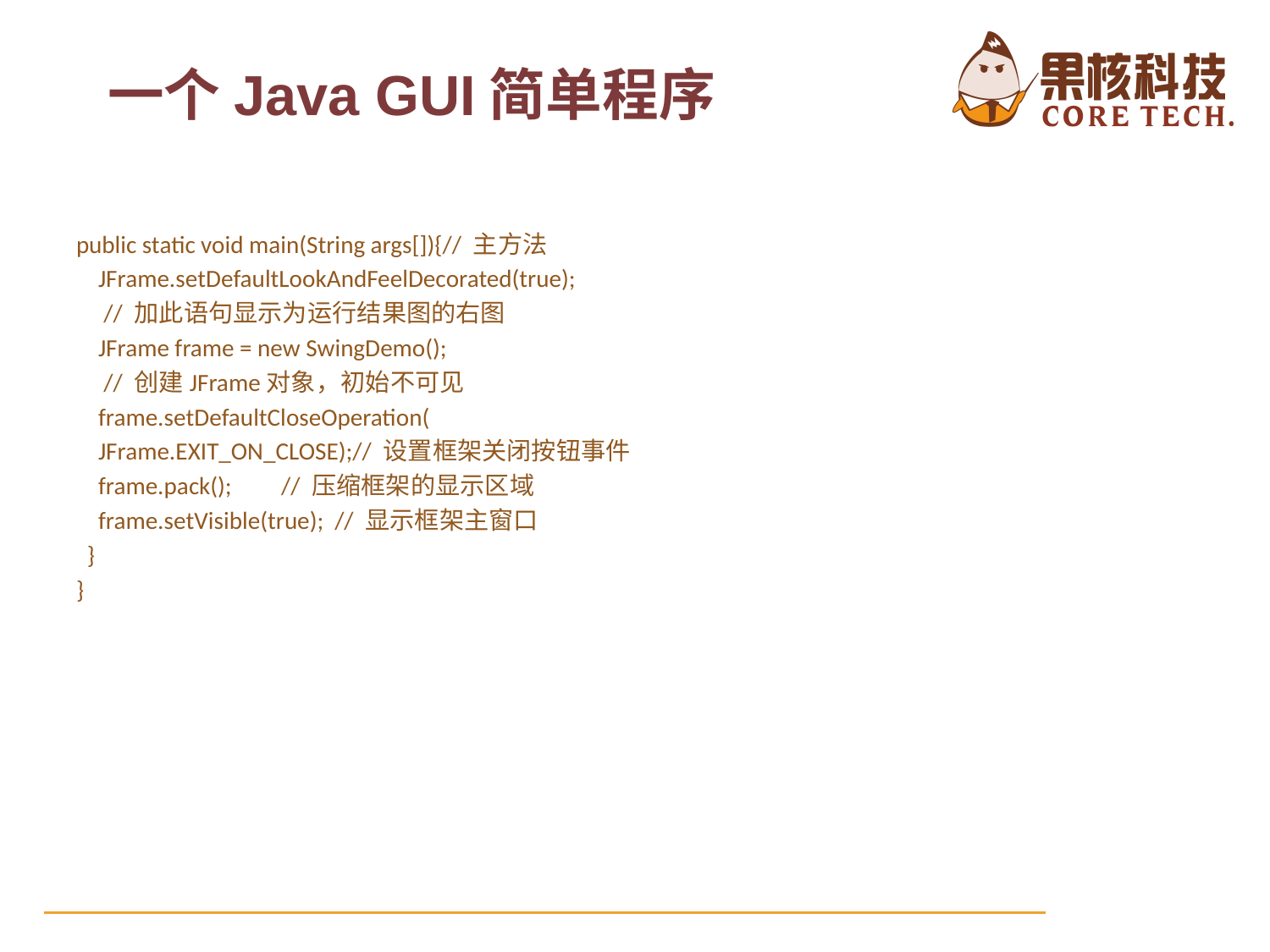

一个Java GUI简单程序
public static void main(String args[]){// 主方法
    JFrame.setDefaultLookAndFeelDecorated(true);
     // 加此语句显示为运行结果图的右图
    JFrame frame = new SwingDemo();
     // 创建JFrame对象，初始不可见
    frame.setDefaultCloseOperation(
    JFrame.EXIT_ON_CLOSE);// 设置框架关闭按钮事件
    frame.pack();         // 压缩框架的显示区域
    frame.setVisible(true);  // 显示框架主窗口
  }
}